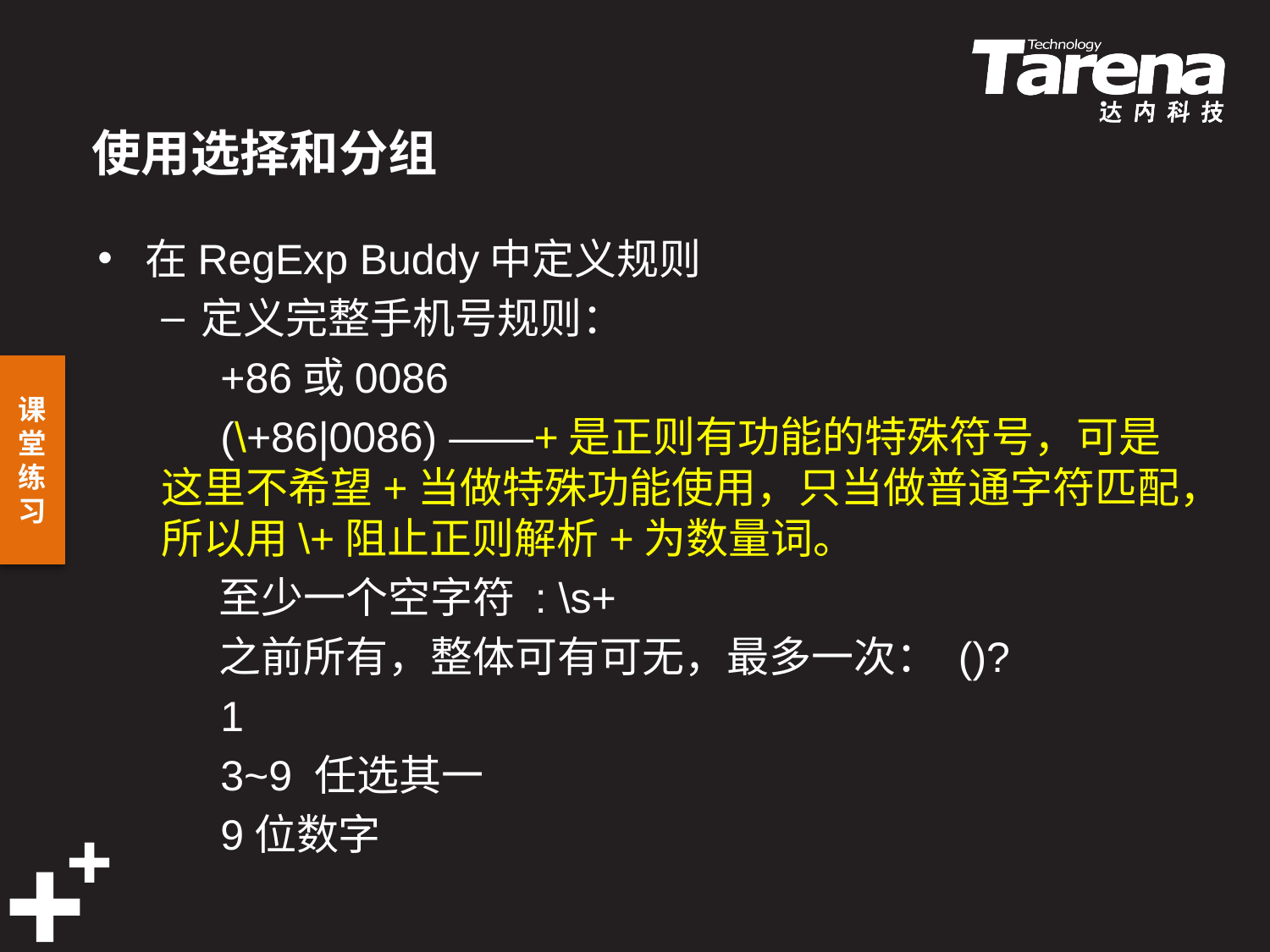

# 使用选择和分组
在RegExp Buddy中定义规则
定义完整手机号规则：
     +86或0086
     (\+86|0086) ——+是正则有功能的特殊符号，可是这里不希望+当做特殊功能使用，只当做普通字符匹配，所以用\+阻止正则解析+为数量词。
     至少一个空字符 : \s+
     之前所有，整体可有可无，最多一次： ()?
     1
     3~9 任选其一
     9位数字